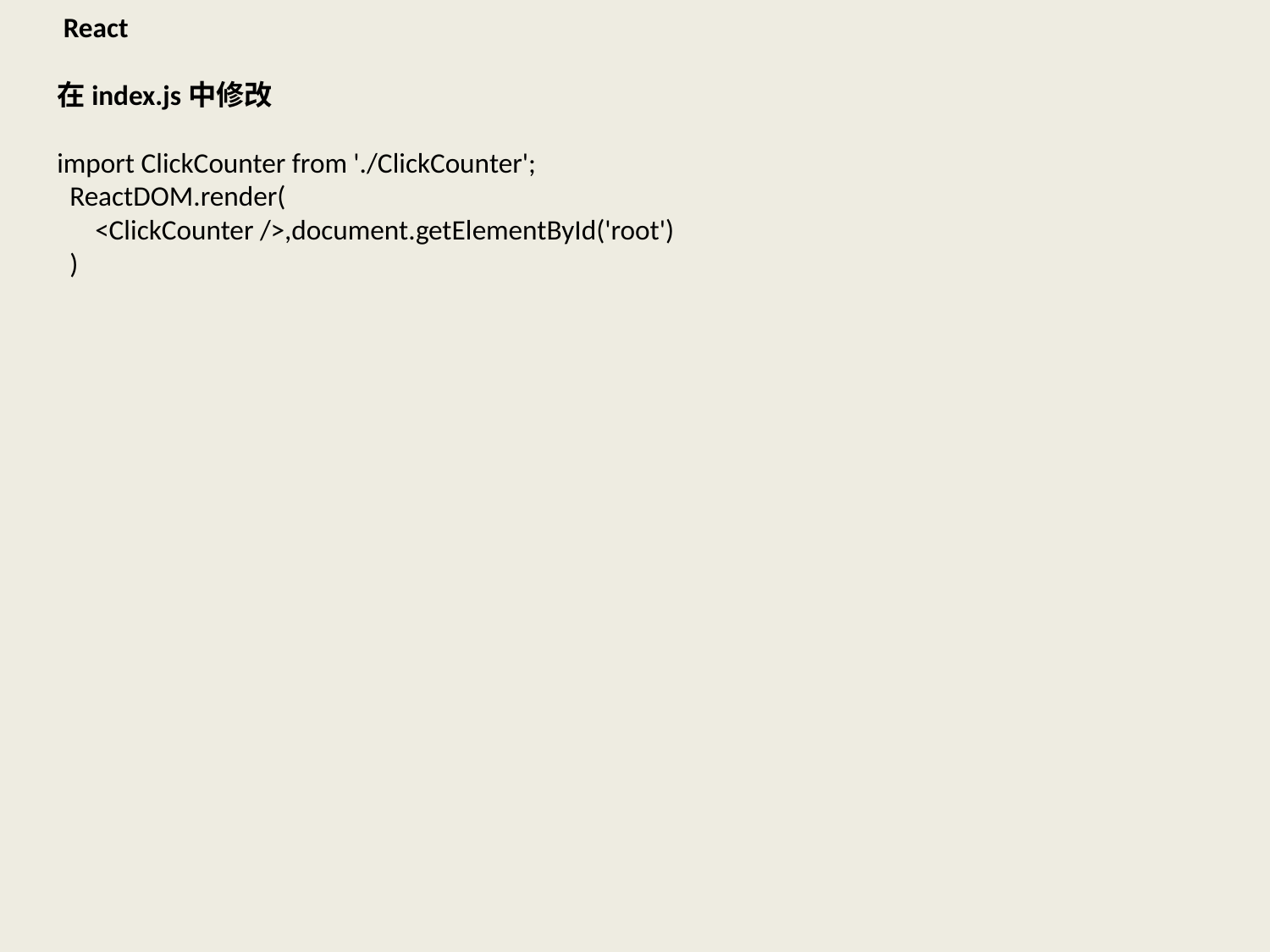

React

在index.js中修改

import ClickCounter from './ClickCounter';
  ReactDOM.render(
      <ClickCounter />,document.getElementById('root')
  )